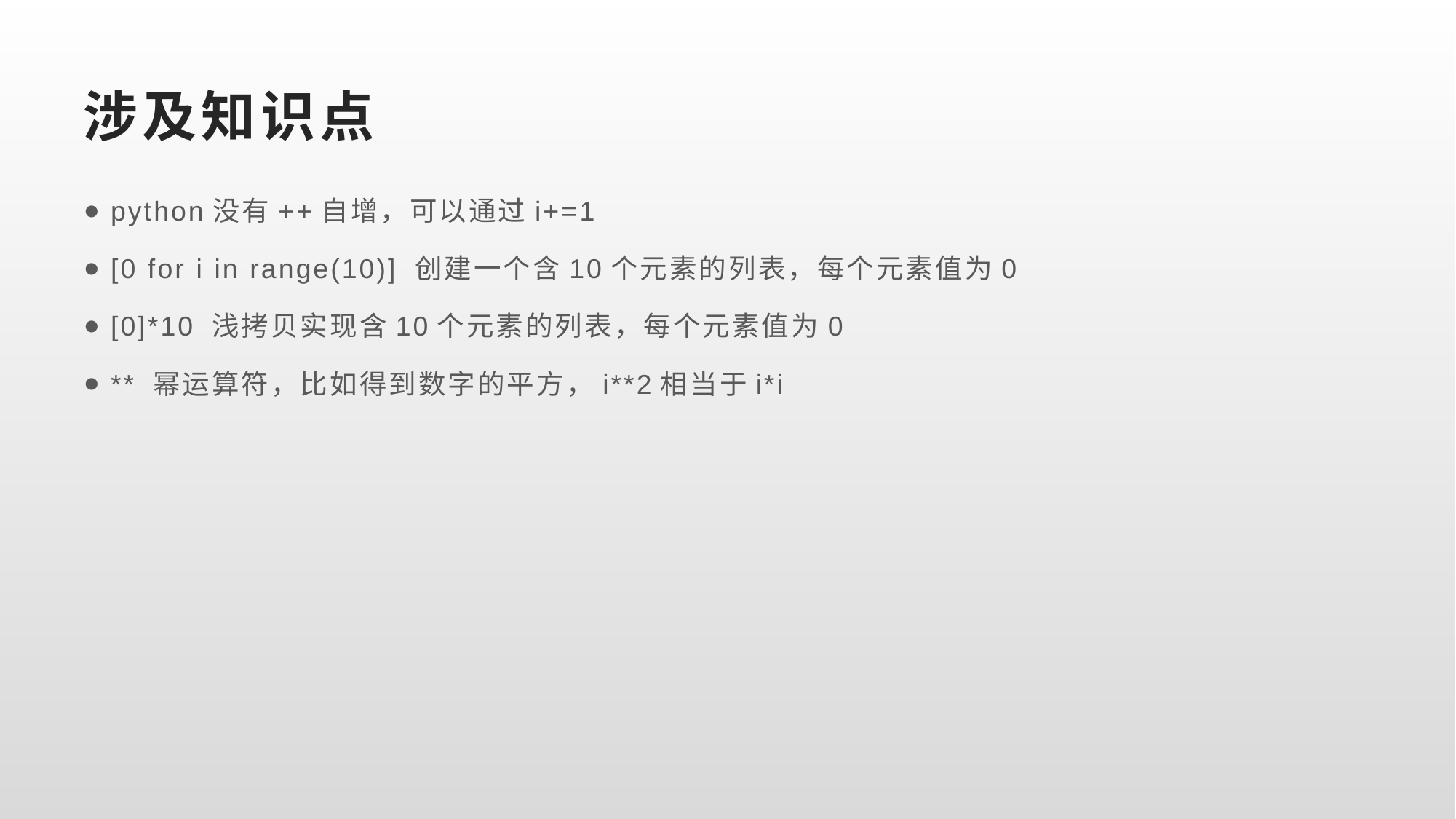

# 涉及知识点
python没有++自增，可以通过i+=1
[0 for i in range(10)] 创建一个含10个元素的列表，每个元素值为0
[0]*10 浅拷贝实现含10个元素的列表，每个元素值为0
** 幂运算符，比如得到数字的平方，i**2相当于i*i